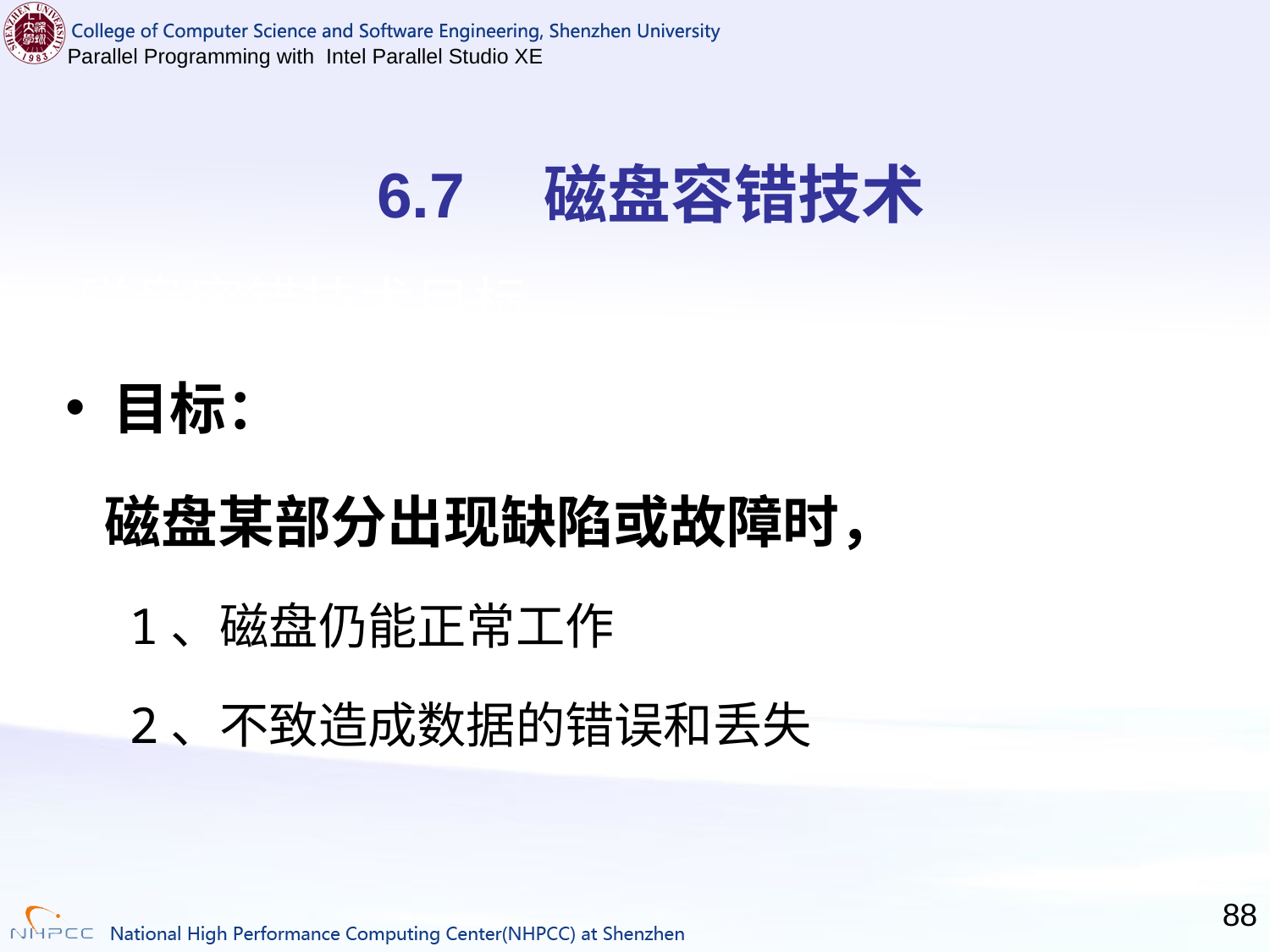

6.7　磁盘容错技术
# 磁盘容错技术目标
目标：
  磁盘某部分出现缺陷或故障时，
1、磁盘仍能正常工作
2、不致造成数据的错误和丢失
88